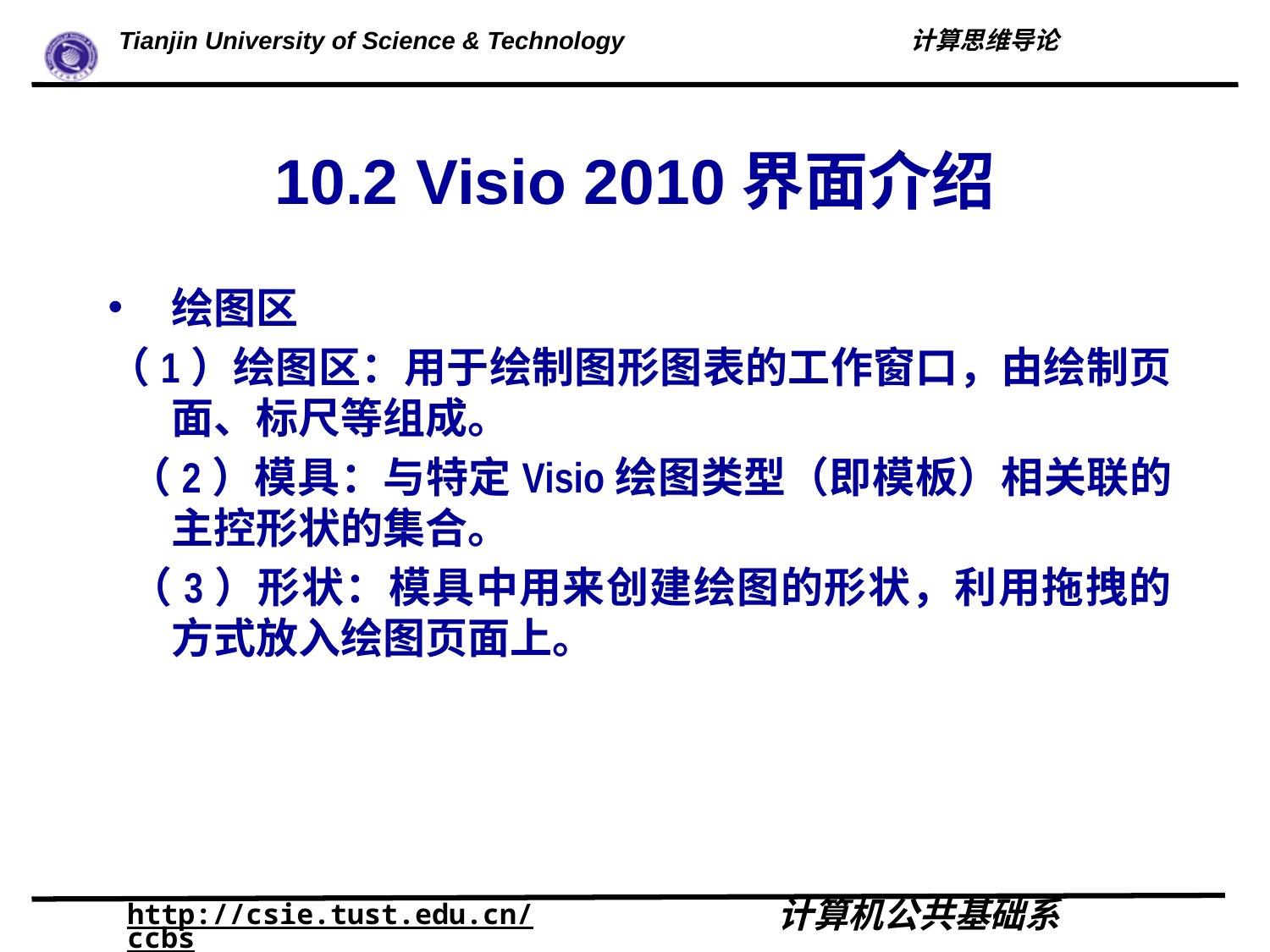

# 10.2 Visio 2010界面介绍
绘图区
（1）绘图区：用于绘制图形图表的工作窗口，由绘制页面、标尺等组成。
 （2）模具：与特定Visio绘图类型（即模板）相关联的主控形状的集合。
 （3）形状：模具中用来创建绘图的形状，利用拖拽的方式放入绘图页面上。